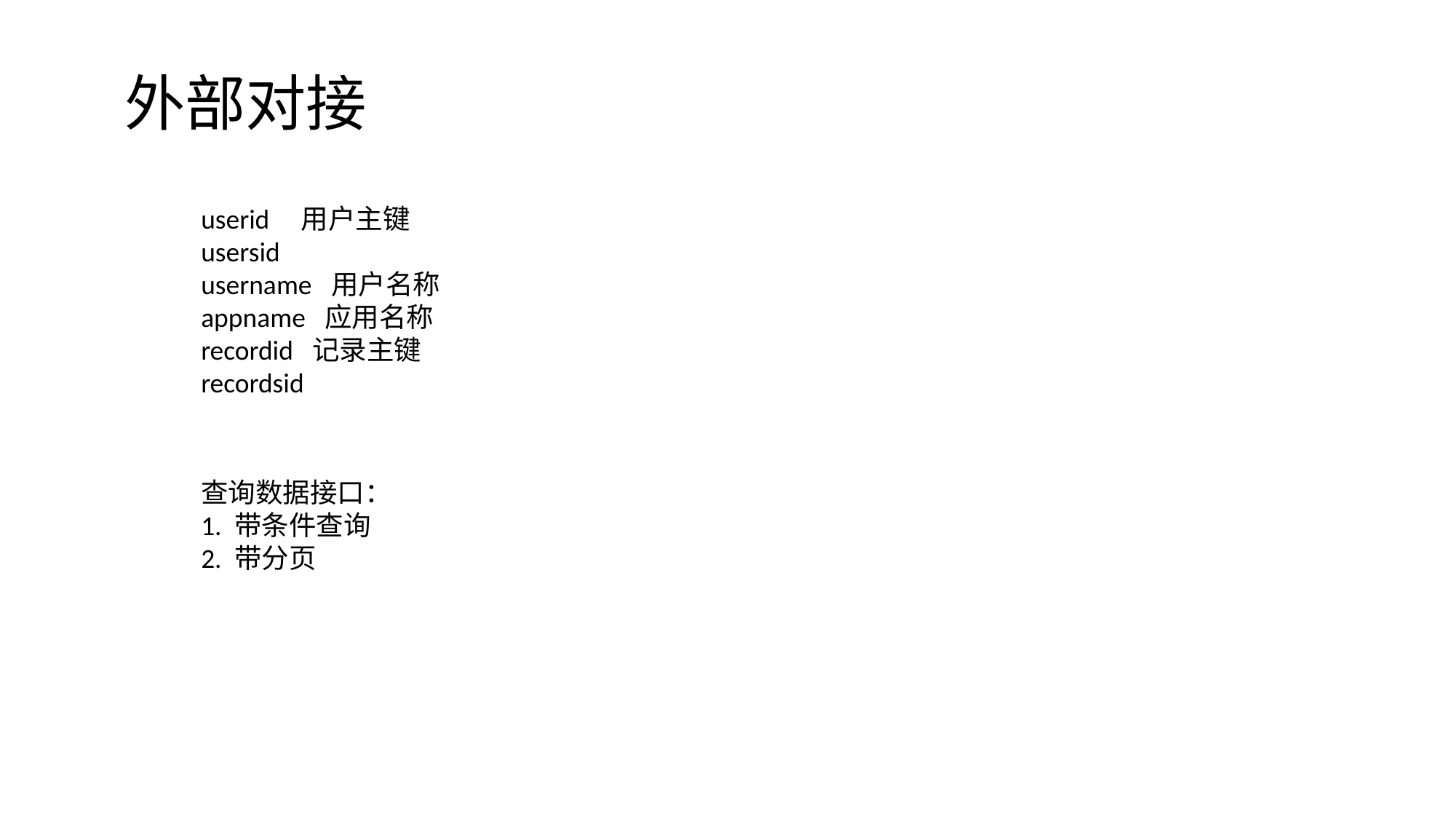

# 外部对接
userid    用户主键
usersid
username  用户名称
appname  应用名称
recordid  记录主键
recordsid
查询数据接口：
1. 带条件查询
2. 带分页